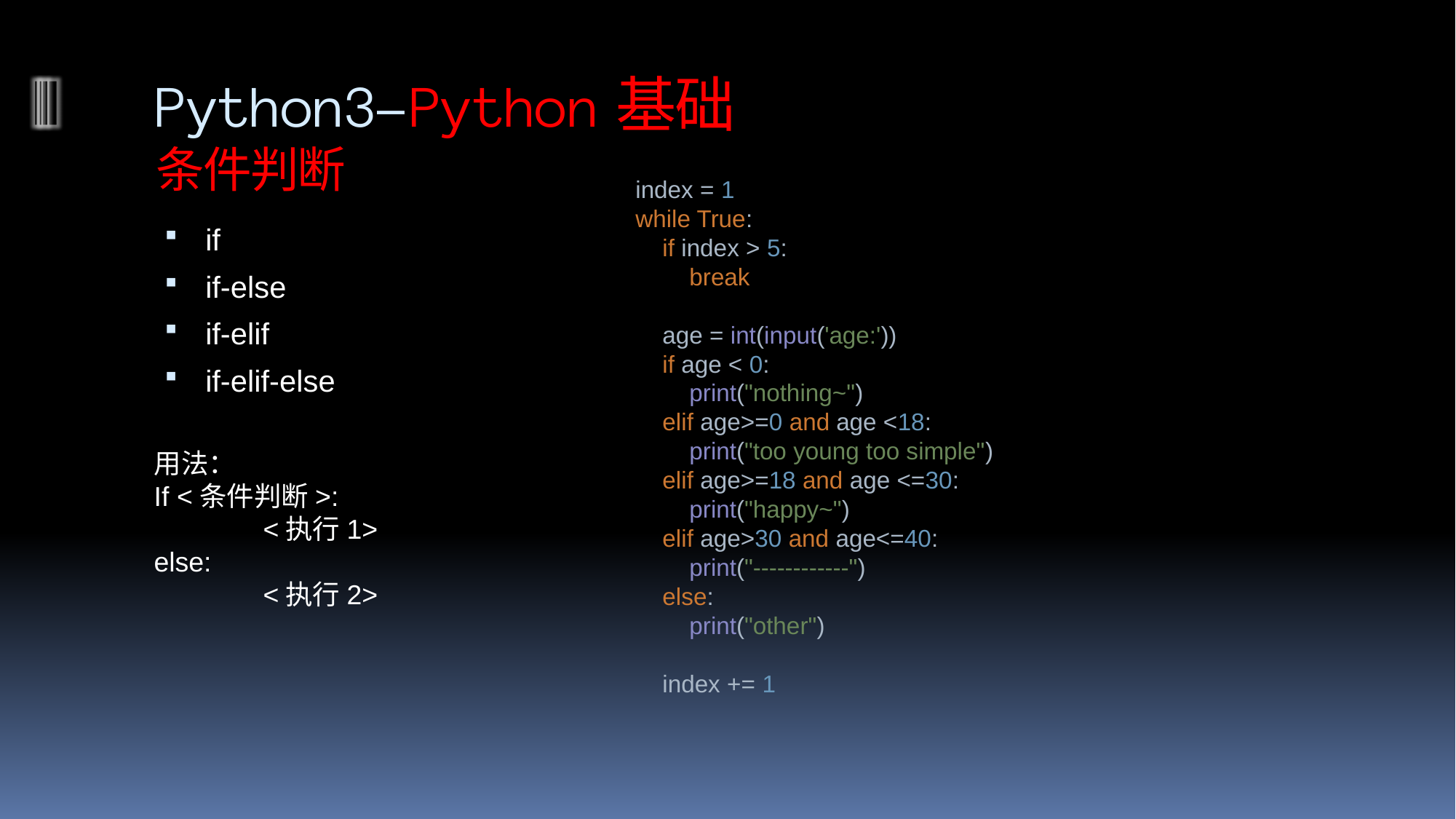

# Python3-Python基础 条件判断
index = 1
while True:
    if index > 5:
        break
    age = int(input('age:'))
    if age < 0:
        print("nothing~")
    elif age>=0 and age <18:
        print("too young too simple")
    elif age>=18 and age <=30:
        print("happy~")
    elif age>30 and age<=40:
        print("------------")
    else:
        print("other")

    index += 1
if
if-else
if-elif
if-elif-else
用法：
If <条件判断>:
	<执行1>
else:
	<执行2>